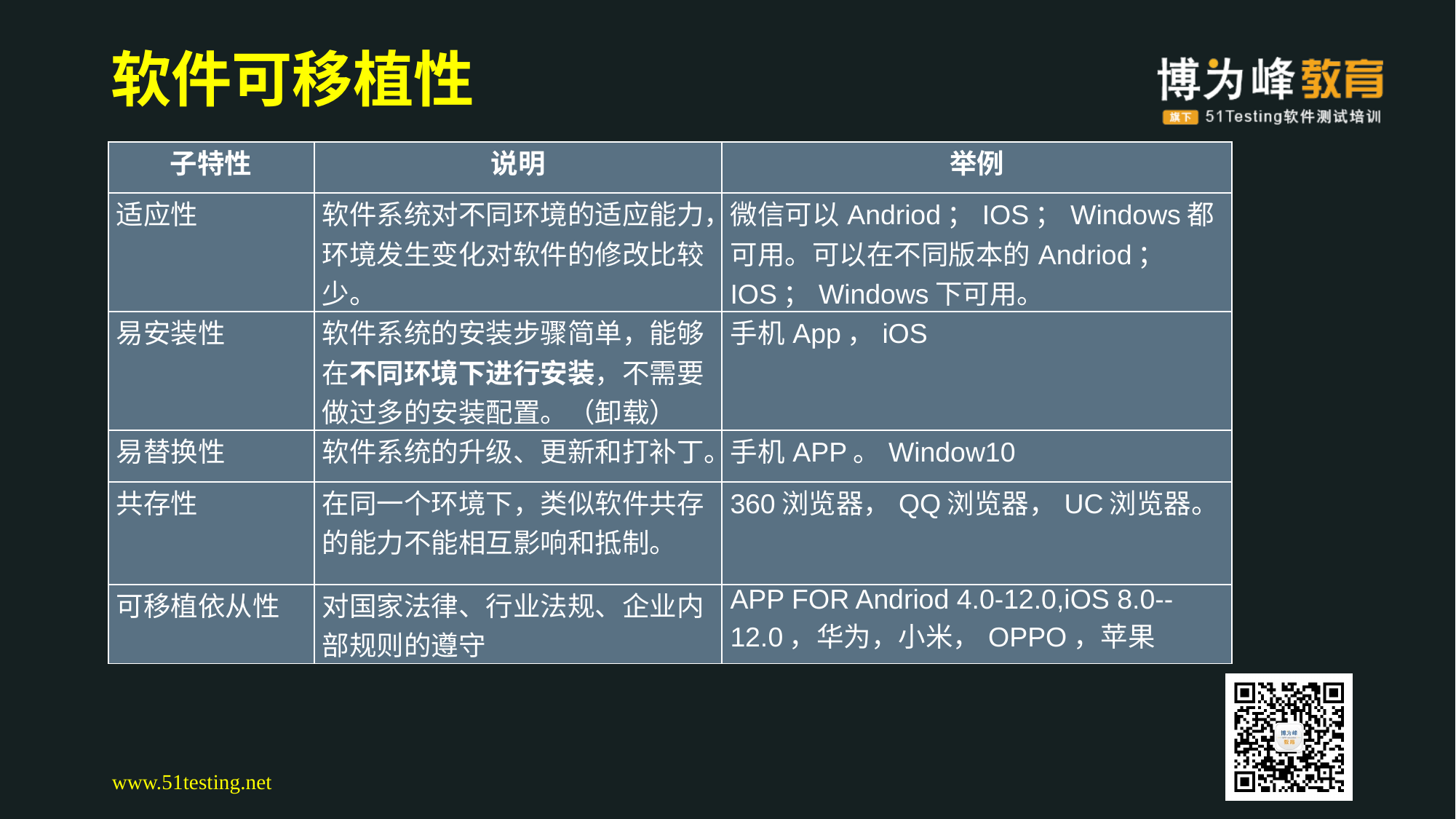

# 软件可移植性
| 子特性 | 说明 | 举例 |
| --- | --- | --- |
| 适应性 | 软件系统对不同环境的适应能力，环境发生变化对软件的修改比较少。 | 微信可以Andriod；IOS；Windows都可用。可以在不同版本的Andriod；IOS；Windows下可用。 |
| 易安装性 | 软件系统的安装步骤简单，能够在不同环境下进行安装，不需要做过多的安装配置。（卸载） | 手机App，iOS |
| 易替换性 | 软件系统的升级、更新和打补丁。 | 手机APP。Window10 |
| 共存性 | 在同一个环境下，类似软件共存的能力不能相互影响和抵制。 | 360浏览器，QQ浏览器，UC浏览器。 |
| 可移植依从性 | 对国家法律、行业法规、企业内部规则的遵守 | APP FOR Andriod 4.0-12.0,iOS 8.0-- 12.0，华为，小米，OPPO，苹果 |